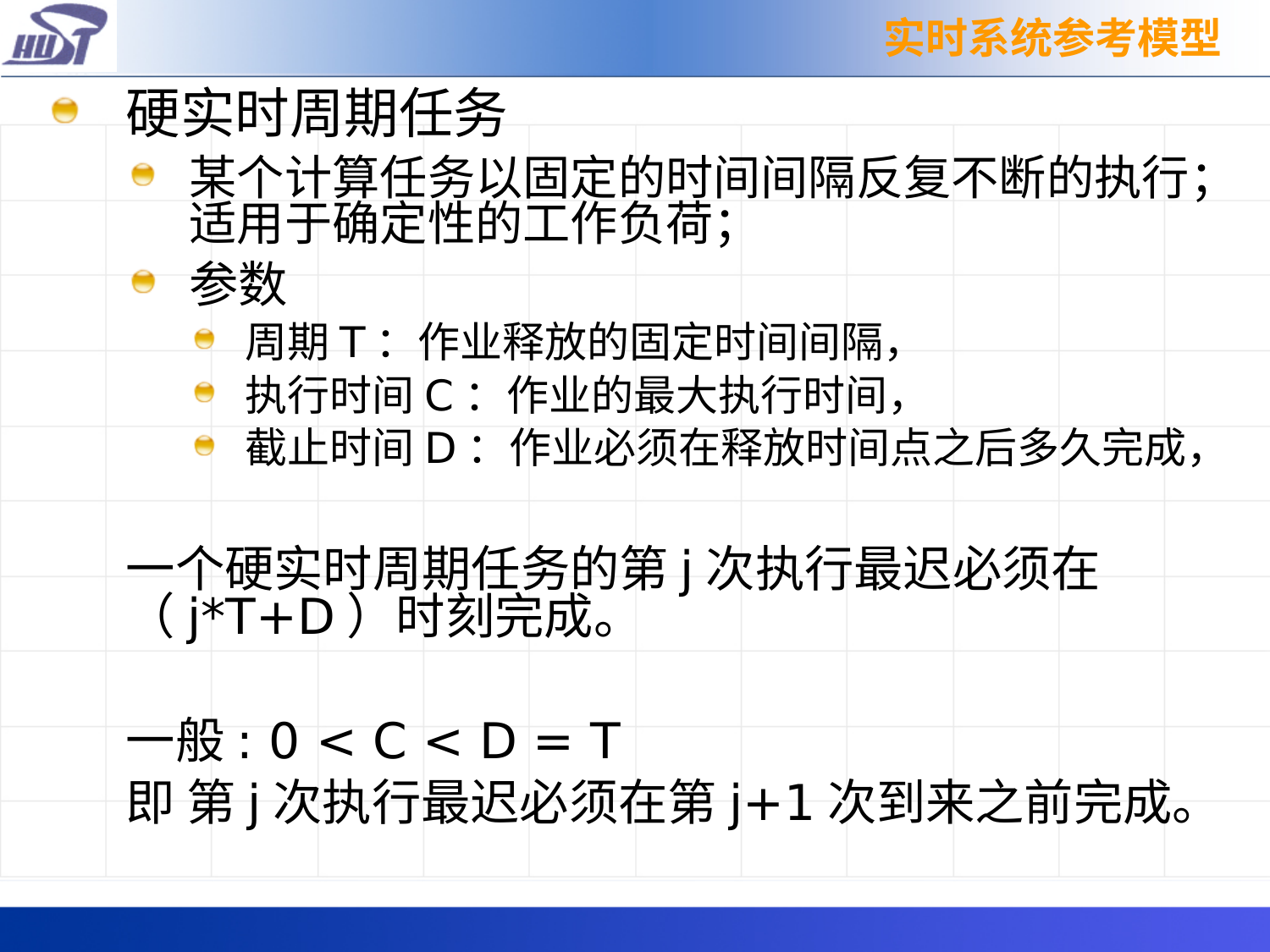

# 实时系统参考模型
硬实时周期任务
某个计算任务以固定的时间间隔反复不断的执行；适用于确定性的工作负荷；
参数
周期T：作业释放的固定时间间隔，
执行时间C：作业的最大执行时间，
截止时间D：作业必须在释放时间点之后多久完成，

一个硬实时周期任务的第j次执行最迟必须在（j*T+D）时刻完成。

一般: 0 < C < D = T
即 第j次执行最迟必须在第j+1次到来之前完成。